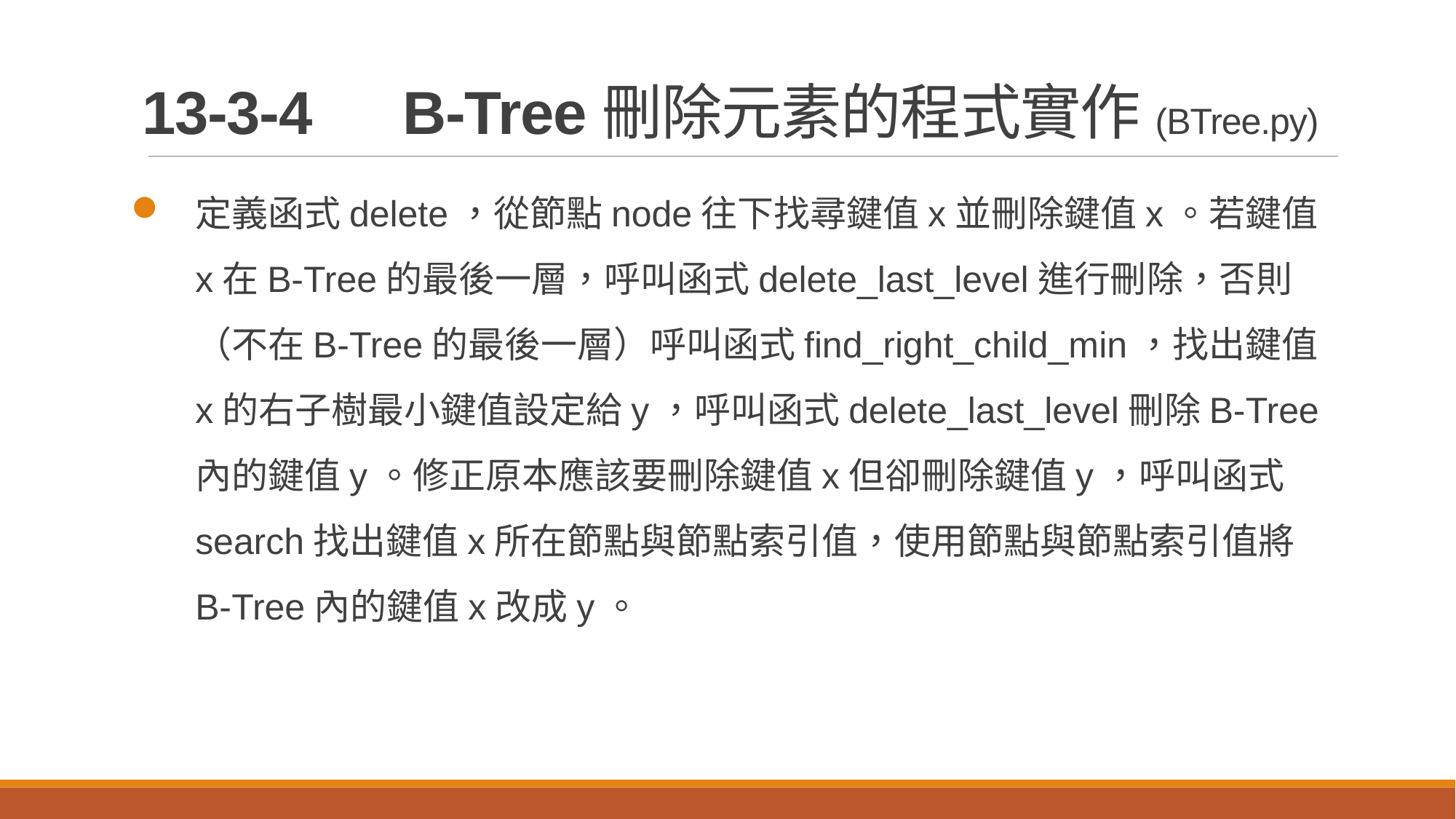

# 13-3-4　B-Tree刪除元素的程式實作(BTree.py)
定義函式delete，從節點node往下找尋鍵值x並刪除鍵值x。若鍵值x在B-Tree的最後一層，呼叫函式delete_last_level進行刪除，否則（不在B-Tree的最後一層）呼叫函式find_right_child_min，找出鍵值x的右子樹最小鍵值設定給y，呼叫函式delete_last_level刪除B-Tree內的鍵值y。修正原本應該要刪除鍵值x但卻刪除鍵值y，呼叫函式search找出鍵值x所在節點與節點索引值，使用節點與節點索引值將B-Tree內的鍵值x改成y。